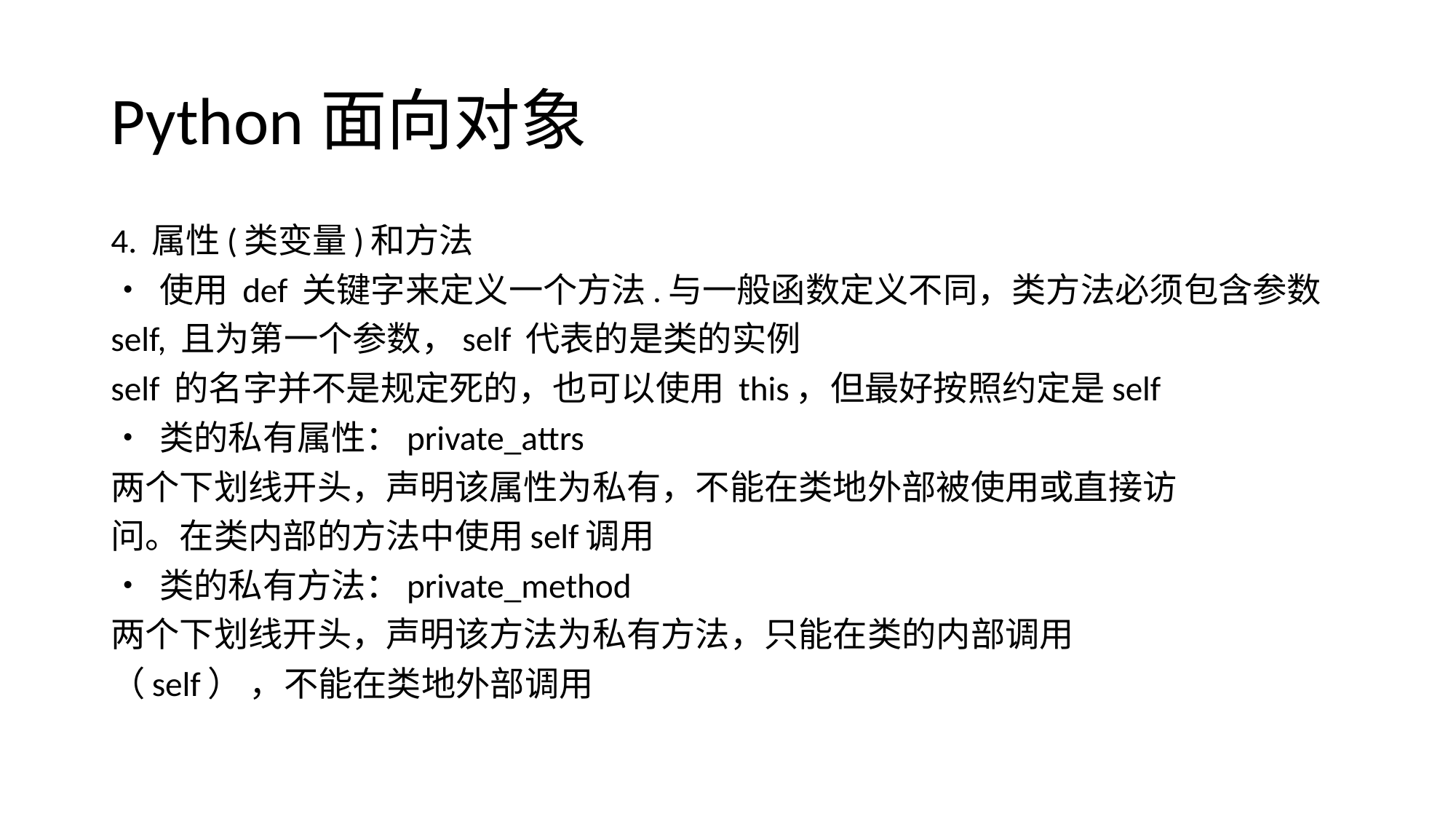

# Python面向对象
4. 属性(类变量)和方法
• 使用 def 关键字来定义一个方法.与一般函数定义不同，类方法必须包含参数
self, 且为第一个参数，self 代表的是类的实例
self 的名字并不是规定死的，也可以使用 this，但最好按照约定是self
• 类的私有属性：private_attrs
两个下划线开头，声明该属性为私有，不能在类地外部被使用或直接访
问。在类内部的方法中使用self调用
• 类的私有方法：private_method
两个下划线开头，声明该方法为私有方法，只能在类的内部调用
（self） ，不能在类地外部调用